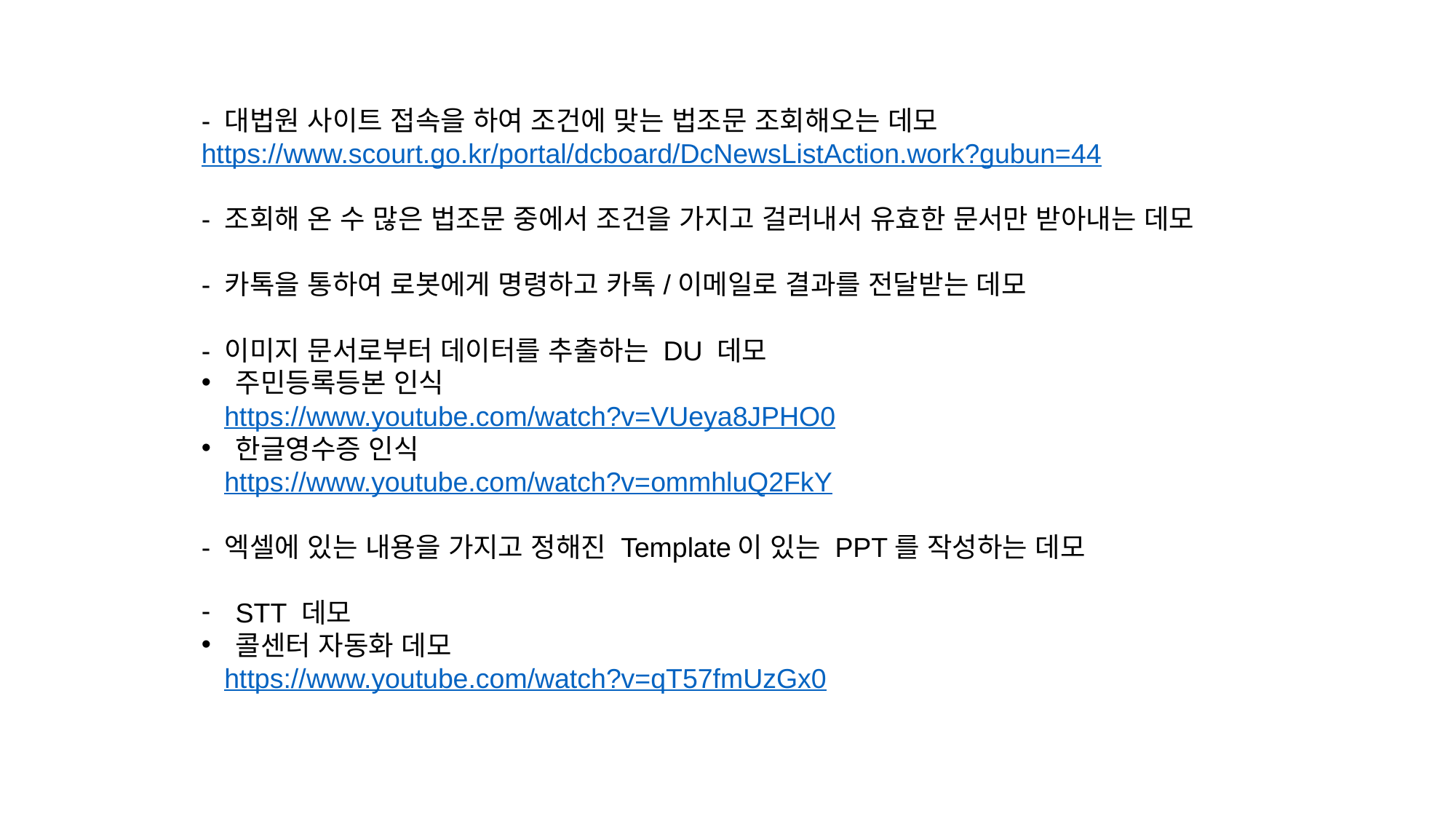

- 대법원 사이트 접속을 하여 조건에 맞는 법조문 조회해오는 데모
https://www.scourt.go.kr/portal/dcboard/DcNewsListAction.work?gubun=44

- 조회해 온 수 많은 법조문 중에서 조건을 가지고 걸러내서 유효한 문서만 받아내는 데모

- 카톡을 통하여 로봇에게 명령하고 카톡/이메일로 결과를 전달받는 데모

- 이미지 문서로부터 데이터를 추출하는 DU 데모
주민등록등본 인식
   https://www.youtube.com/watch?v=VUeya8JPHO0
한글영수증 인식
   https://www.youtube.com/watch?v=ommhluQ2FkY

- 엑셀에 있는 내용을 가지고 정해진 Template이 있는 PPT를 작성하는 데모

STT 데모
콜센터 자동화 데모
   https://www.youtube.com/watch?v=qT57fmUzGx0